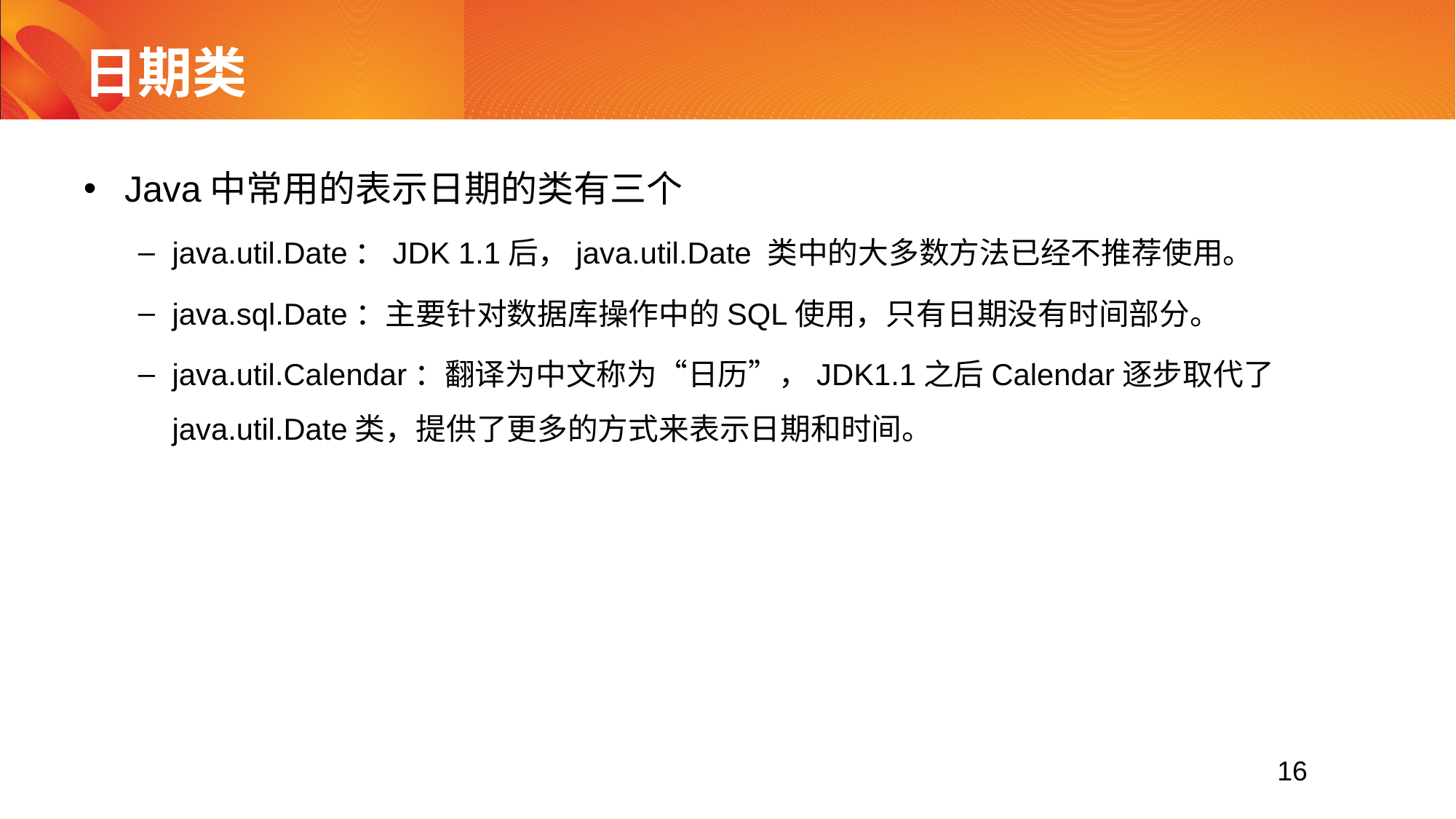

# 日期类
Java中常用的表示日期的类有三个
java.util.Date：JDK 1.1后，java.util.Date 类中的大多数方法已经不推荐使用。
java.sql.Date：主要针对数据库操作中的SQL使用，只有日期没有时间部分。
java.util.Calendar：翻译为中文称为“日历”，JDK1.1之后Calendar逐步取代了java.util.Date类，提供了更多的方式来表示日期和时间。